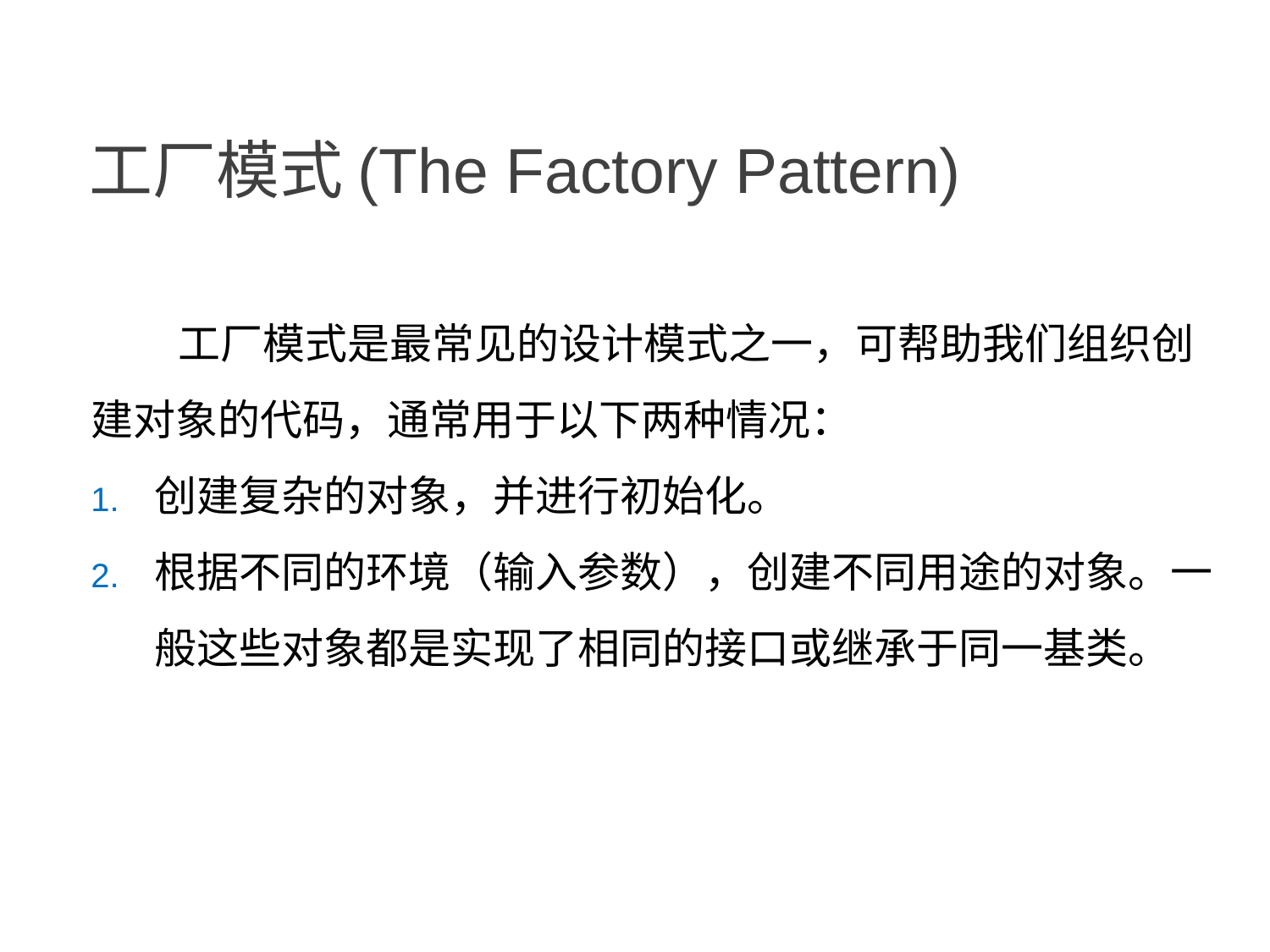

工厂模式(The Factory Pattern)
工厂模式是最常见的设计模式之一，可帮助我们组织创建对象的代码，通常用于以下两种情况：
创建复杂的对象，并进行初始化。
根据不同的环境（输入参数），创建不同用途的对象。一般这些对象都是实现了相同的接口或继承于同一基类。